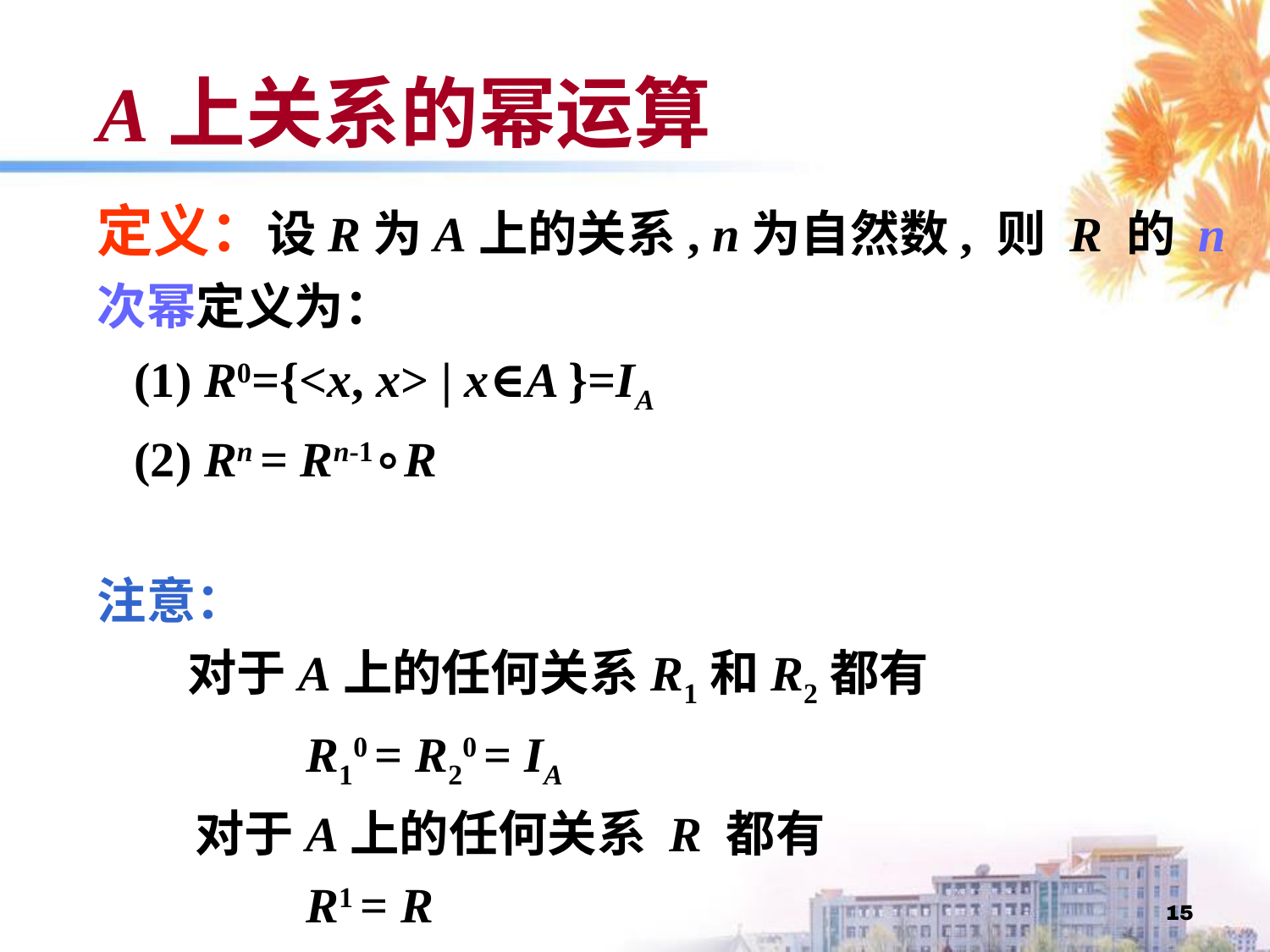

# A上关系的幂运算
定义：设R为A上的关系, n为自然数, 则 R 的 n次幂定义为：
   (1) R0={<x, x> | x∈A }=IA
   (2) Rn = Rn-1∘R

注意：
       对于A上的任何关系R1和R2都有
                 R10 = R20 = IA
       对于A上的任何关系 R 都有
                 R1 = R
15